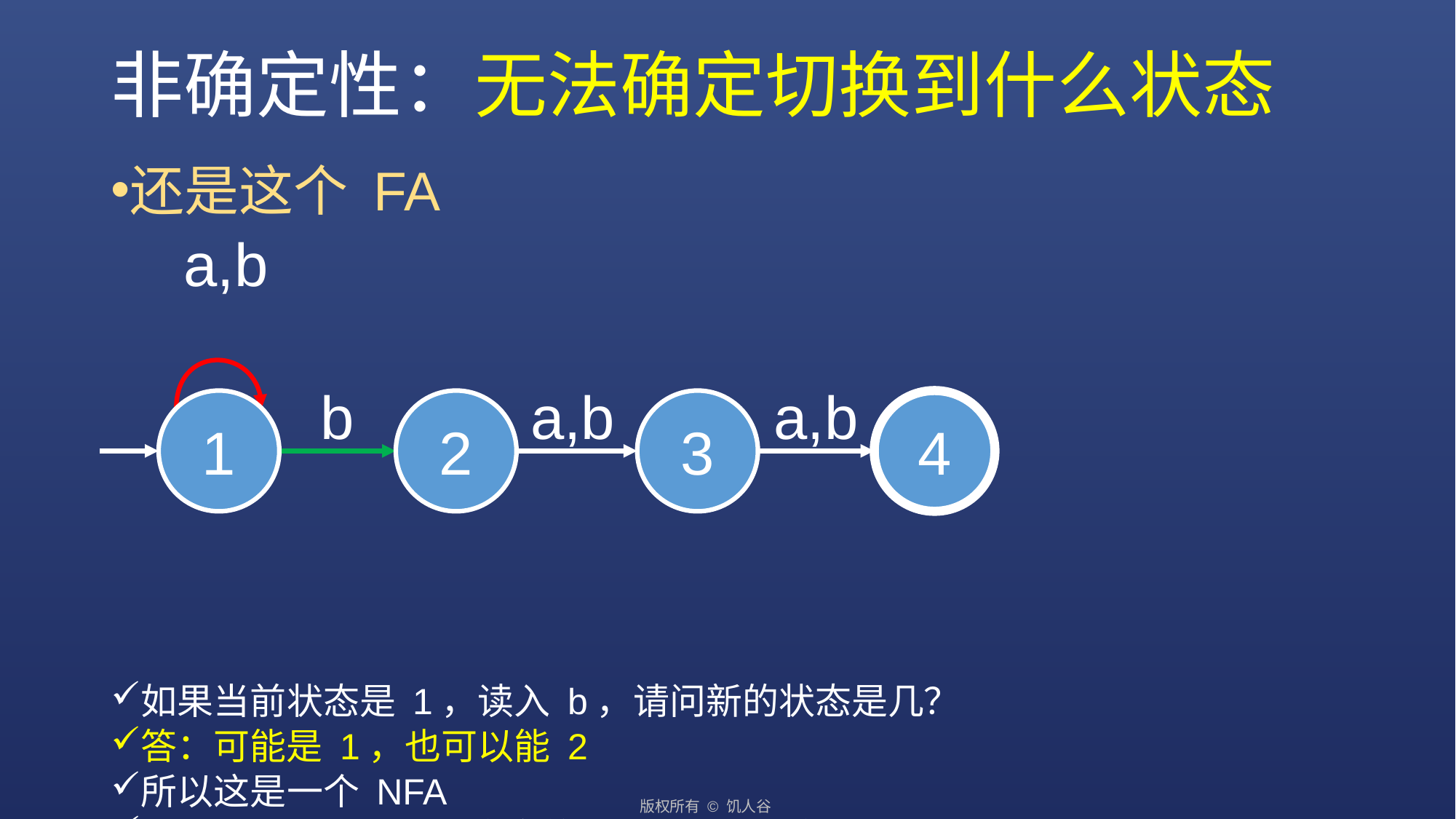

# 非确定性：无法确定切换到什么状态
还是这个 FA

如果当前状态是 1，读入 b，请问新的状态是几？
答：可能是 1，也可以能 2
所以这是一个 NFA
疑问：如果步骤是不确定的，那么机器要怎么运行？
答：饱和式运行（这里借用了《流浪地球》的台词）
a,b
b
a,b
a,b
1
2
3
4